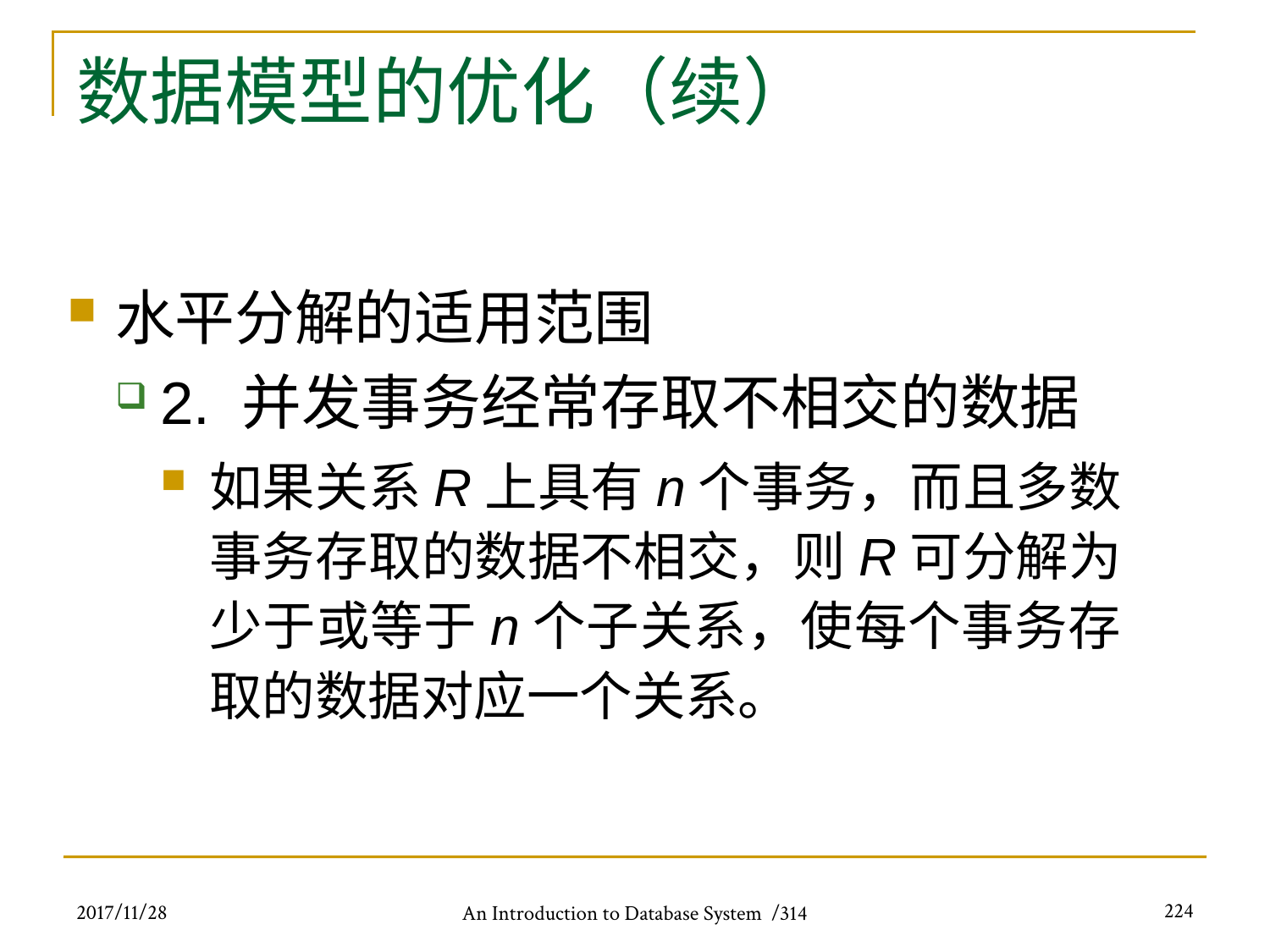

# 数据模型的优化（续）
水平分解的适用范围
2. 并发事务经常存取不相交的数据
如果关系R上具有n个事务，而且多数事务存取的数据不相交，则R可分解为少于或等于n个子关系，使每个事务存取的数据对应一个关系。

2017/11/28
224
An Introduction to Database System  /314